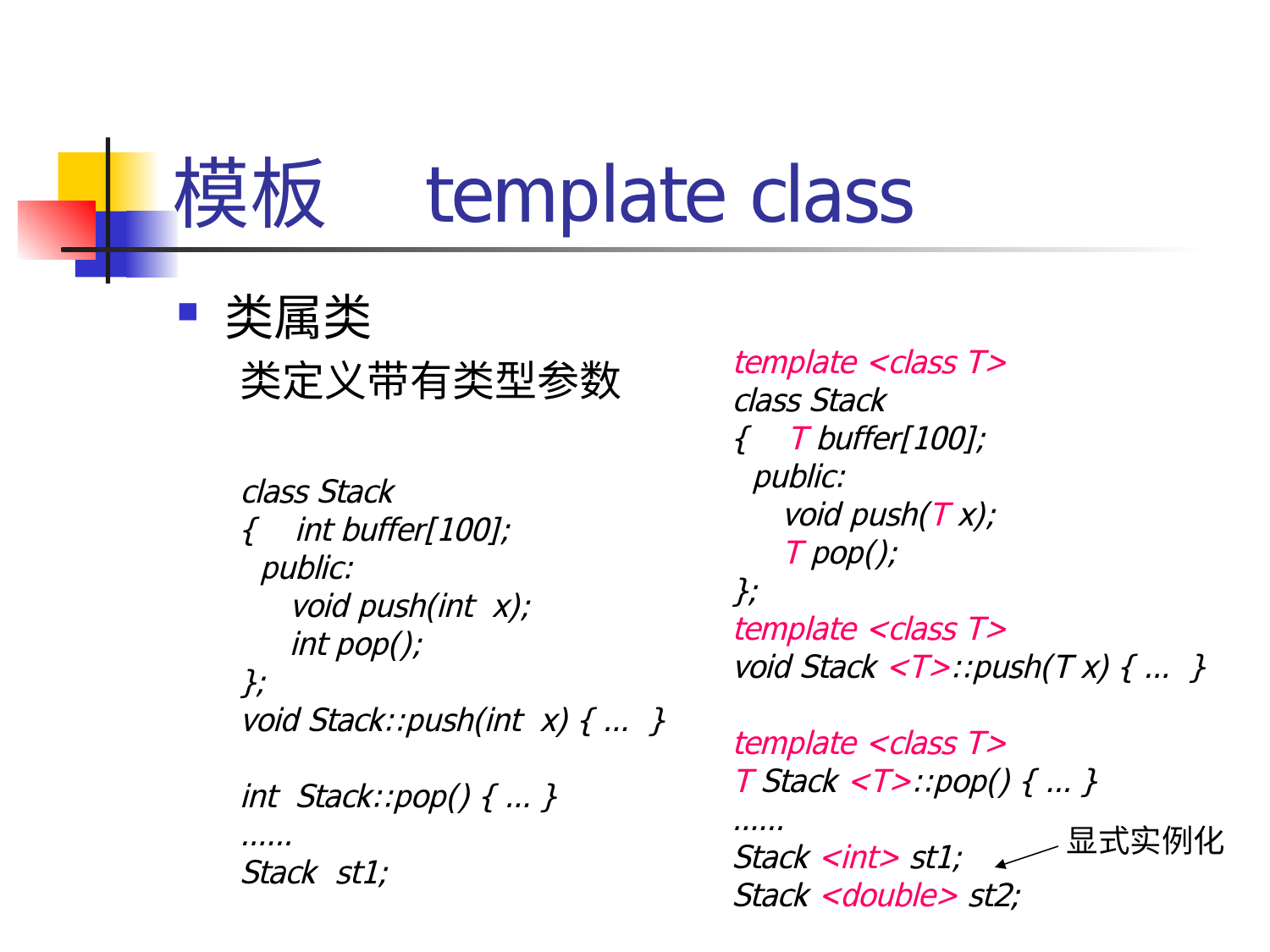

# 模板	template class
类属类
类定义带有类型参数

template <class T>
class Stack
{    T buffer[100];
  public:
     void push(T x);
     T pop();
};
template <class T>
void Stack <T>::push(T x) { …  }

template <class T>
T Stack <T>::pop() { … }
……
Stack <int> st1;
Stack <double> st2;
class Stack
{    int buffer[100];
  public:
     void push(int  x);
     int pop();
};
void Stack::push(int  x) { …  }

int  Stack::pop() { … }
……
Stack  st1;
显式实例化